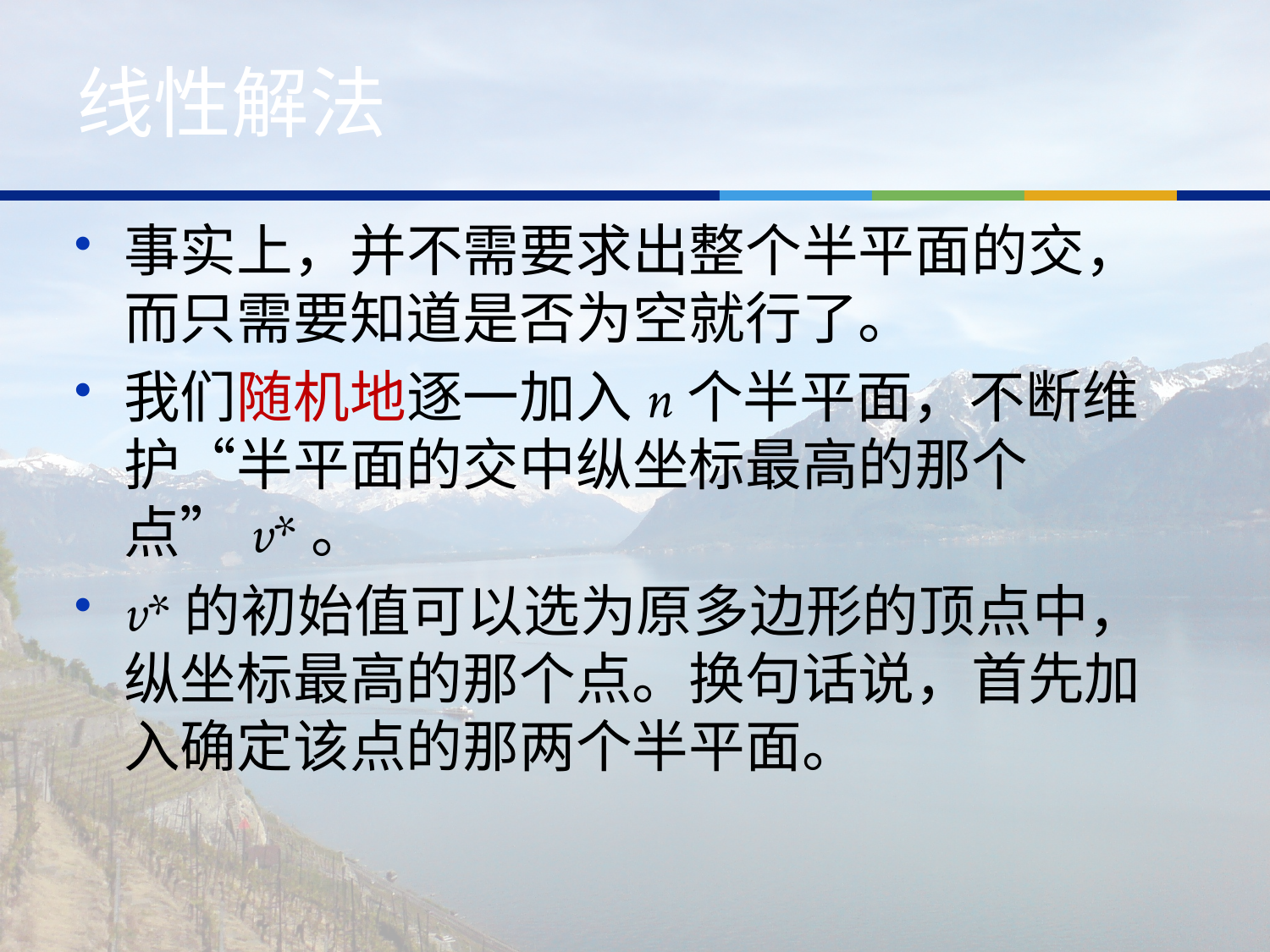

# 线性解法
事实上，并不需要求出整个半平面的交，而只需要知道是否为空就行了。
我们随机地逐一加入n个半平面，不断维护“半平面的交中纵坐标最高的那个点”v*。
v*的初始值可以选为原多边形的顶点中，纵坐标最高的那个点。换句话说，首先加入确定该点的那两个半平面。